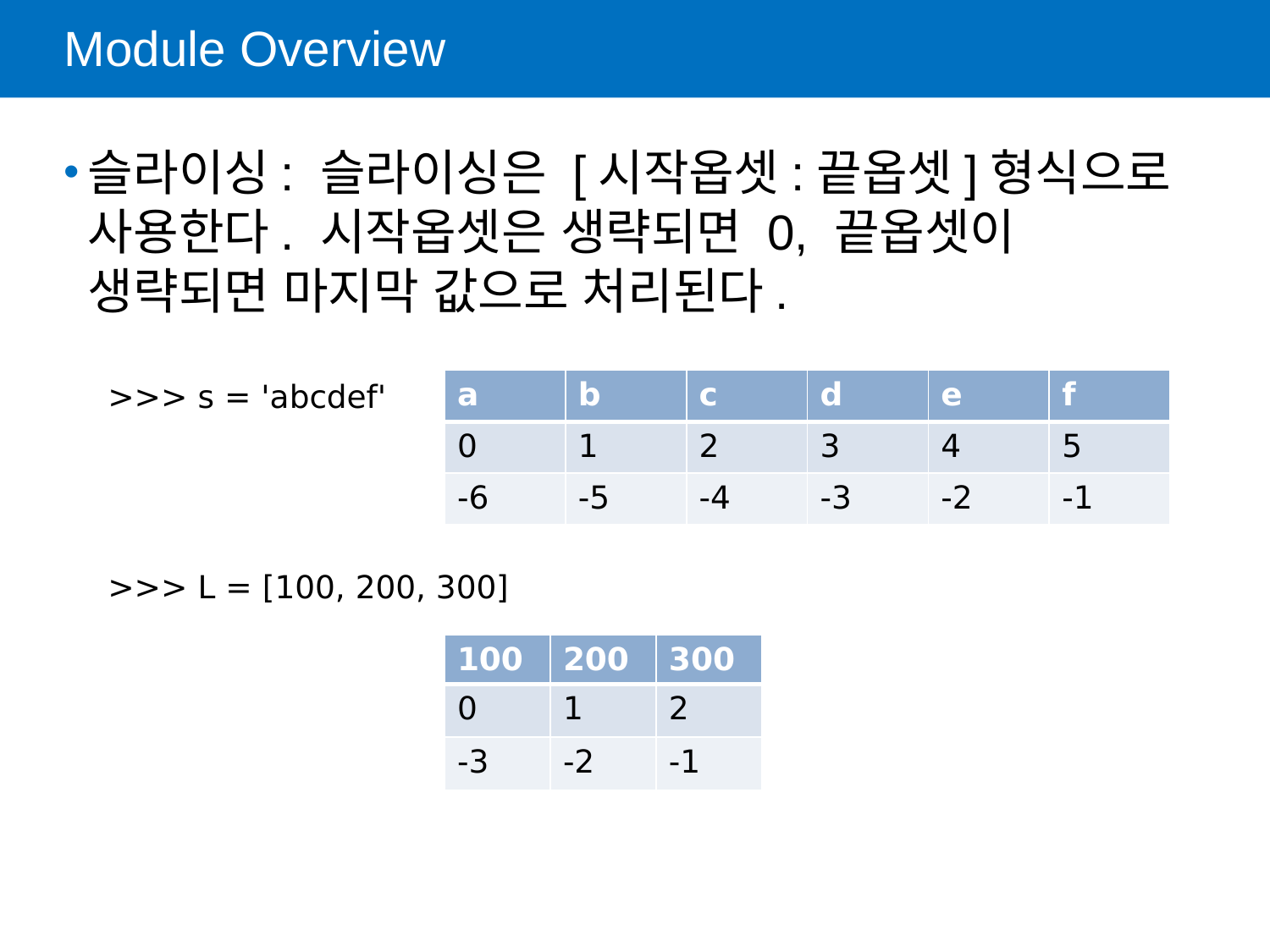

# Module Overview
슬라이싱: 슬라이싱은 [시작옵셋:끝옵셋]형식으로 사용한다. 시작옵셋은 생략되면 0, 끝옵셋이 생략되면 마지막 값으로 처리된다.
>>> s = 'abcdef'

>>> L = [100, 200, 300]
| a | b | c | d | e | f |
| --- | --- | --- | --- | --- | --- |
| 0 | 1 | 2 | 3 | 4 | 5 |
| -6 | -5 | -4 | -3 | -2 | -1 |
| 100 | 200 | 300 |
| --- | --- | --- |
| 0 | 1 | 2 |
| -3 | -2 | -1 |